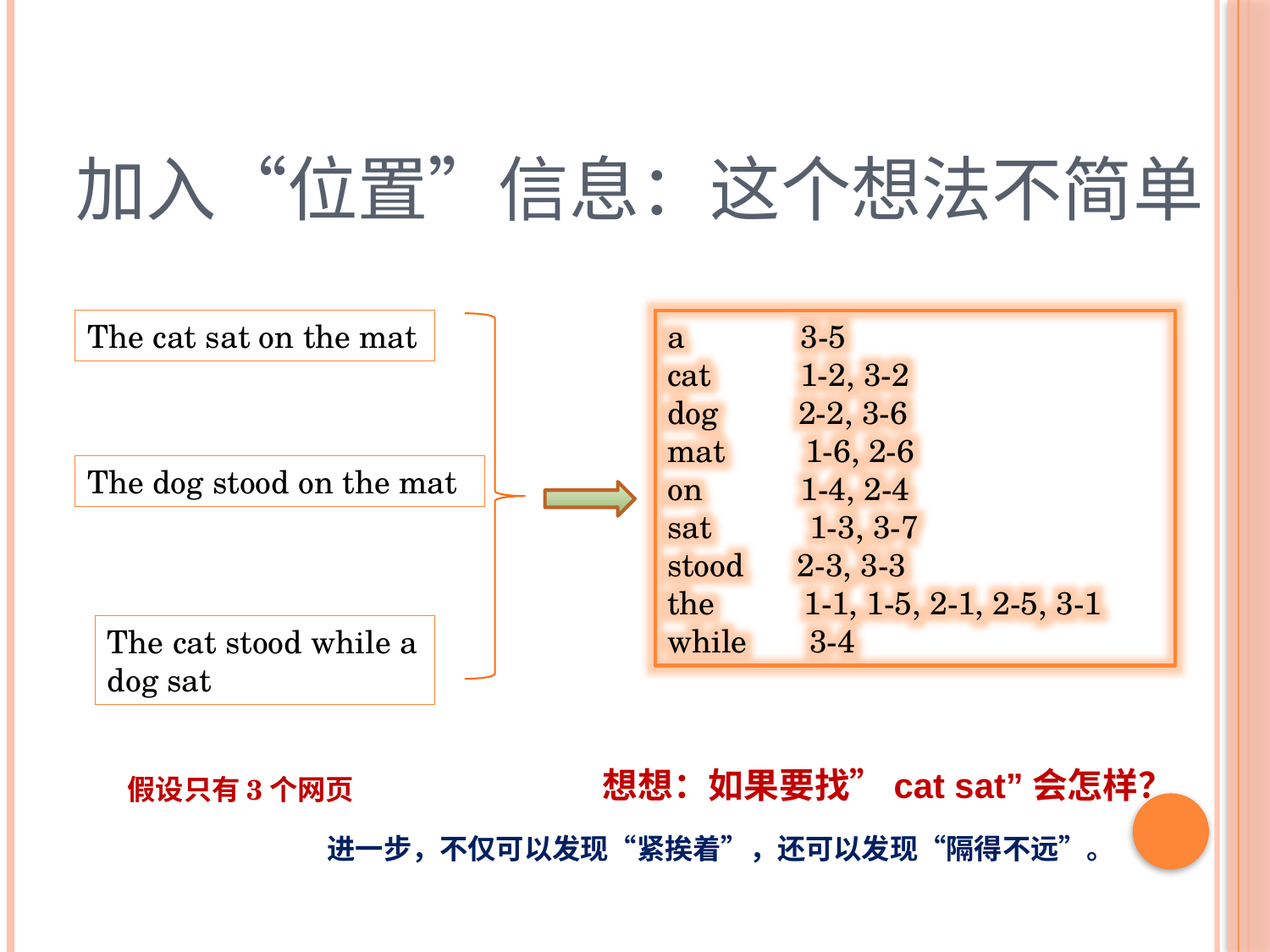

# 加入“位置”信息：这个想法不简单
The cat sat on the mat
a             3-5
cat          1-2, 3-2
dog         2-2, 3-6
mat         1-6, 2-6
on           1-4, 2-4
sat           1-3, 3-7
stood      2-3, 3-3
the          1-1, 1-5, 2-1, 2-5, 3-1
while       3-4

The dog stood on the mat

The cat stood while a dog sat
想想：如果要找”cat sat”会怎样？
假设只有3个网页
进一步，不仅可以发现“紧挨着”，还可以发现“隔得不远”。